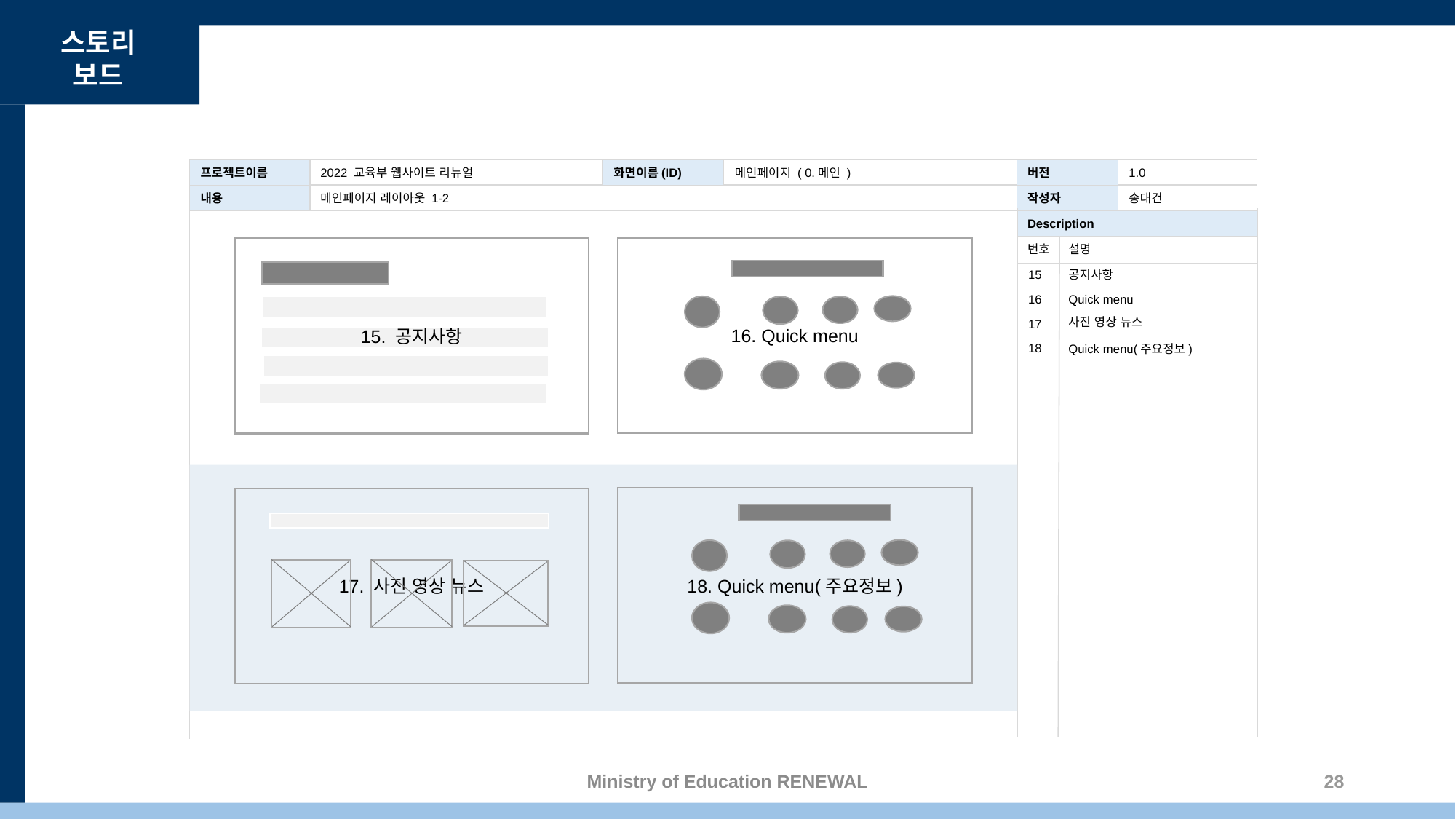

스토리
보드
프로젝트이름
2022 교육부 웹사이트 리뉴얼
화면이름(ID)
메인페이지 ( 0.메인 )
버전
1.0
내용
메인페이지 레이아웃 1-2
작성자
송대건
Description
번호
설명
16. Quick menu
15. 공지사항

15
공지사항

Quick menu
16

사진 영상 뉴스
17

18
Quick menu(주요정보)

18. Quick menu(주요정보)
17. 사진 영상 뉴스

Ministry of Education RENEWAL
28